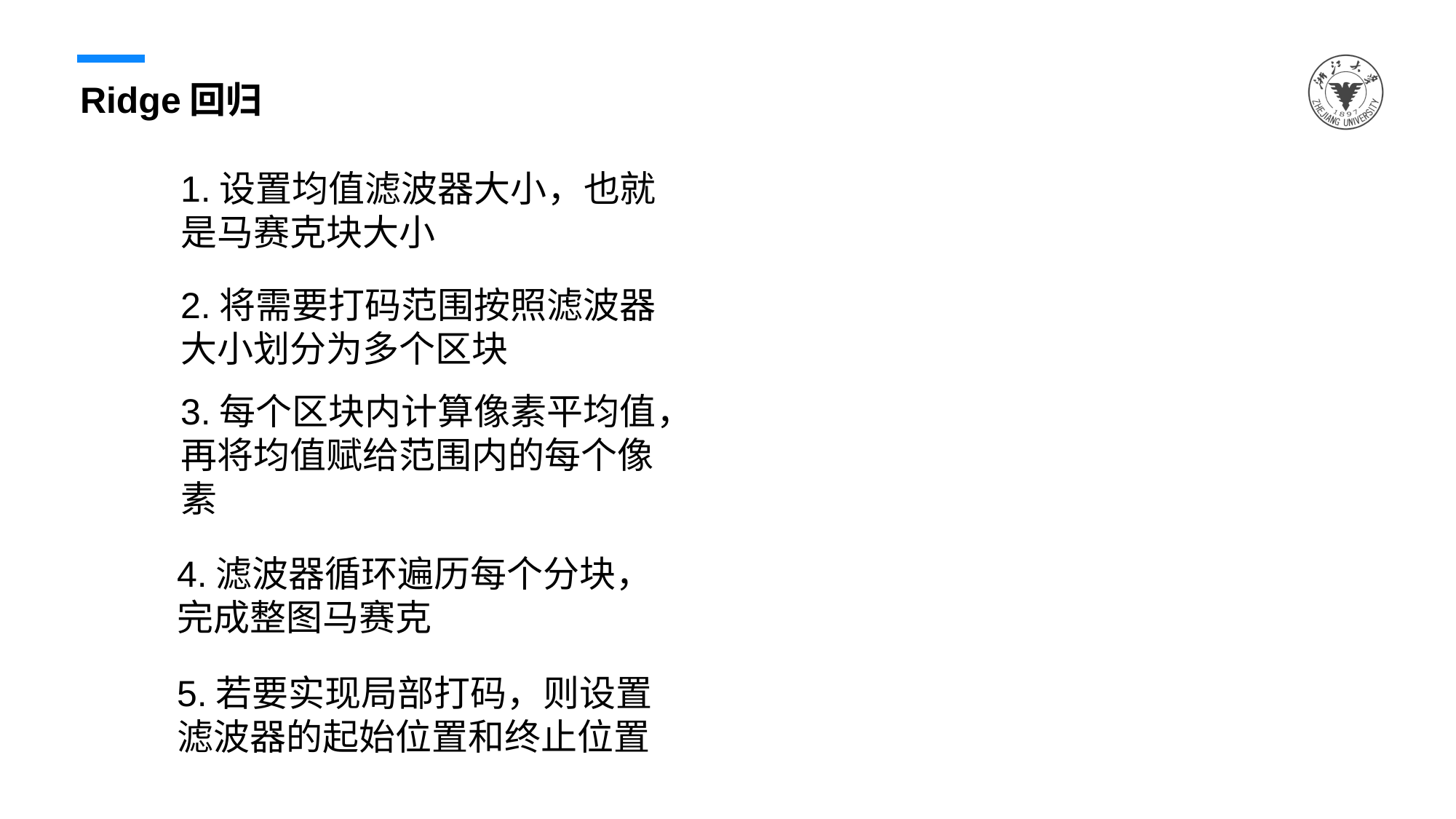

Ridge回归
1.设置均值滤波器大小，也就是马赛克块大小

2.将需要打码范围按照滤波器大小划分为多个区块
3.每个区块内计算像素平均值，再将均值赋给范围内的每个像素
4.滤波器循环遍历每个分块，完成整图马赛克
5.若要实现局部打码，则设置滤波器的起始位置和终止位置